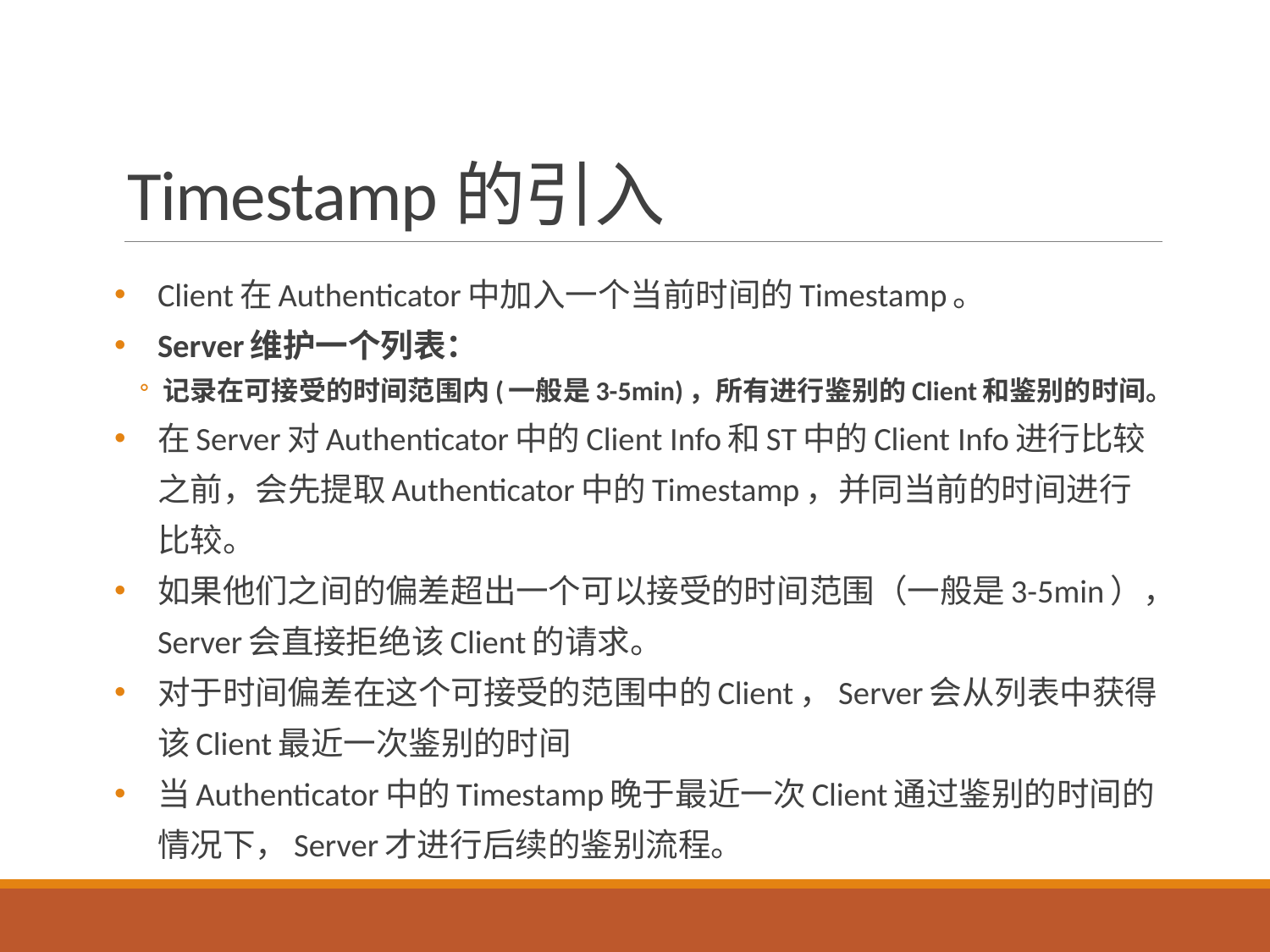

# Timestamp的引入
Client在Authenticator中加入一个当前时间的Timestamp。
Server维护一个列表：
记录在可接受的时间范围内(一般是3-5min)，所有进行鉴别的Client和鉴别的时间。
在Server对Authenticator中的Client Info和ST中的Client Info进行比较之前，会先提取Authenticator中的Timestamp，并同当前的时间进行比较。
如果他们之间的偏差超出一个可以接受的时间范围（一般是3-5min），Server会直接拒绝该Client的请求。
对于时间偏差在这个可接受的范围中的Client，Server会从列表中获得该Client最近一次鉴别的时间
当Authenticator中的Timestamp晚于最近一次Client通过鉴别的时间的情况下，Server才进行后续的鉴别流程。